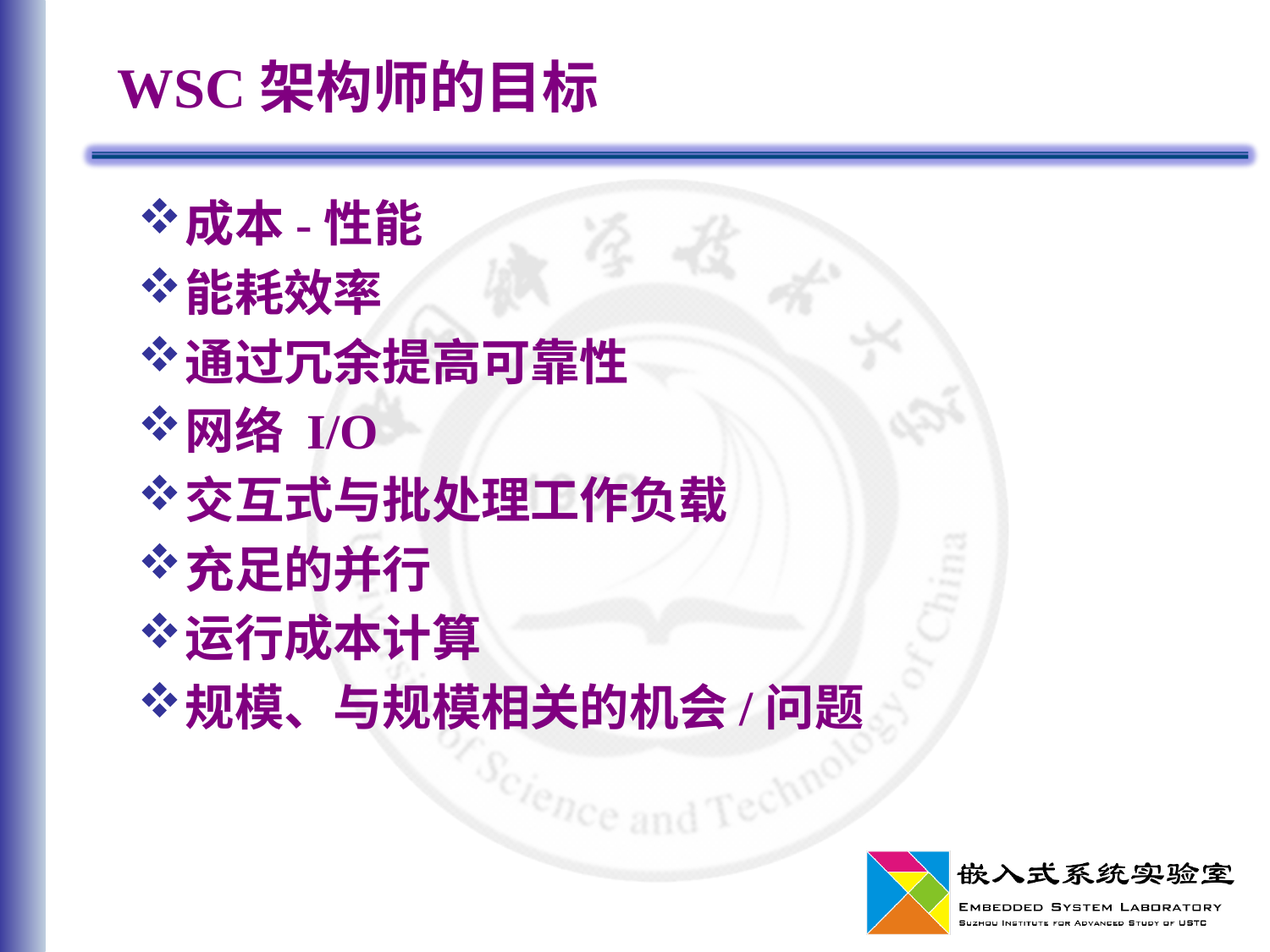

# WSC架构师的目标
成本-性能
能耗效率
通过冗余提高可靠性
网络 I/O
交互式与批处理工作负载
充足的并行
运行成本计算
规模、与规模相关的机会/问题